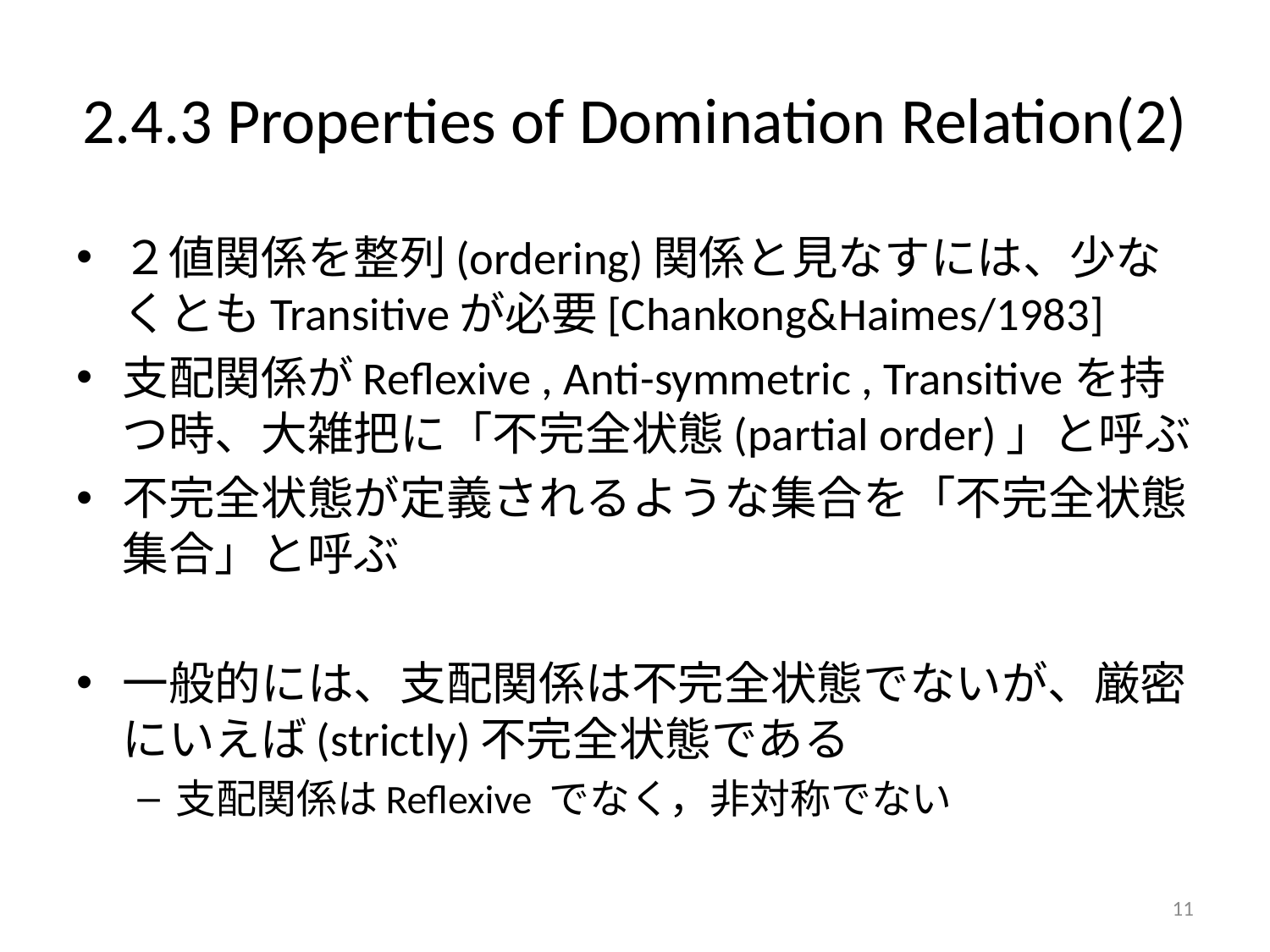

# 2.4.3 Properties of Domination Relation(2)
２値関係を整列(ordering)関係と見なすには、少なくともTransitiveが必要[Chankong&Haimes/1983]
支配関係がReflexive , Anti-symmetric , Transitiveを持つ時、大雑把に「不完全状態(partial order)」と呼ぶ
不完全状態が定義されるような集合を「不完全状態集合」と呼ぶ

一般的には、支配関係は不完全状態でないが、厳密にいえば(strictly)不完全状態である
支配関係はReflexive でなく，非対称でない
11